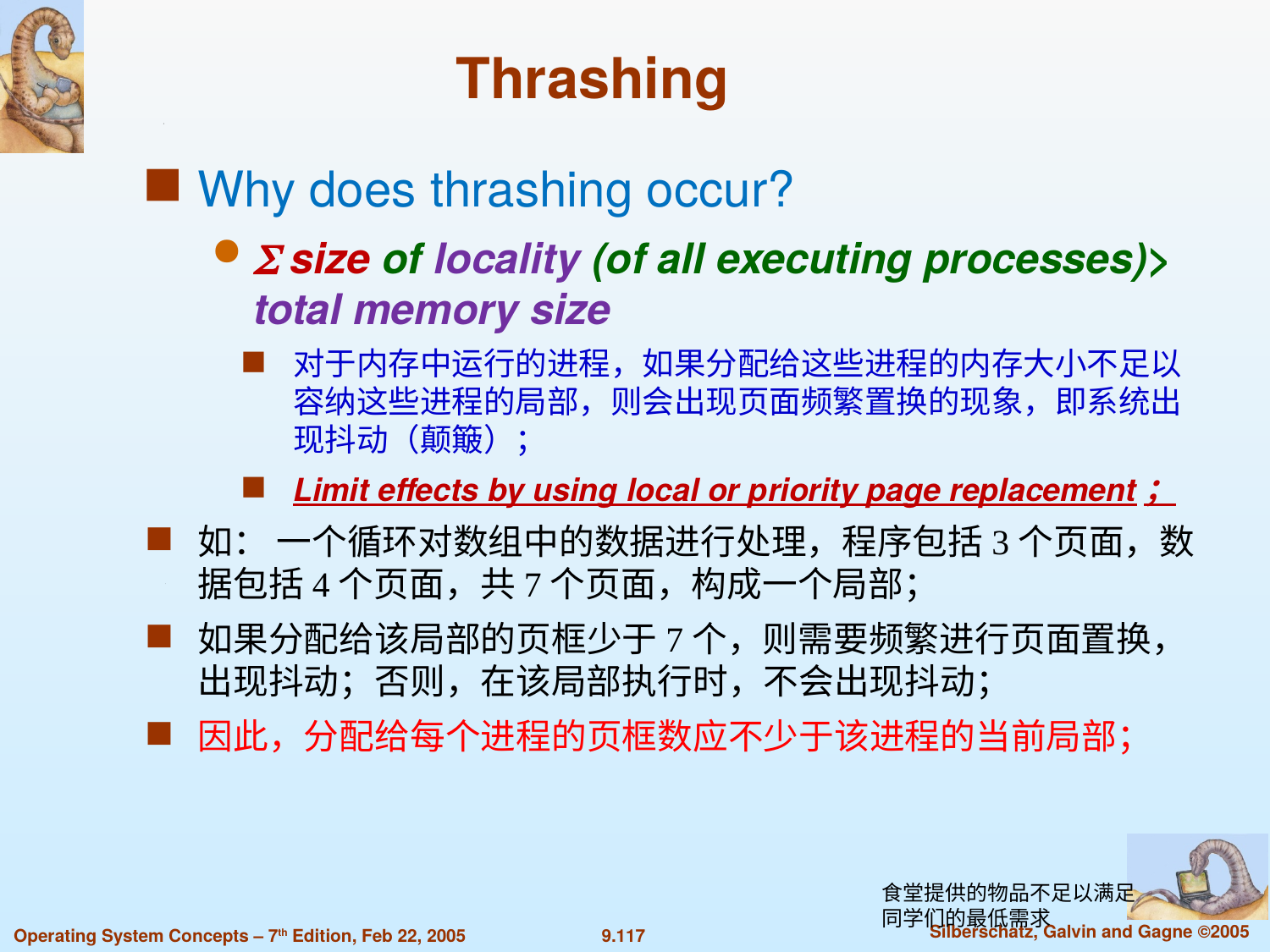

Thrashing
Why does thrashing occur?
Σ size of locality (of all executing processes)> total memory size
对于内存中运行的进程，如果分配给这些进程的内存大小不足以容纳这些进程的局部，则会出现页面频繁置换的现象，即系统出现抖动（颠簸）；
Limit effects by using local or priority page replacement；
如： 一个循环对数组中的数据进行处理，程序包括3个页面，数据包括4个页面，共7个页面，构成一个局部；
如果分配给该局部的页框少于7个，则需要频繁进行页面置换，出现抖动；否则，在该局部执行时，不会出现抖动；
因此，分配给每个进程的页框数应不少于该进程的当前局部；
食堂提供的物品不足以满足同学们的最低需求